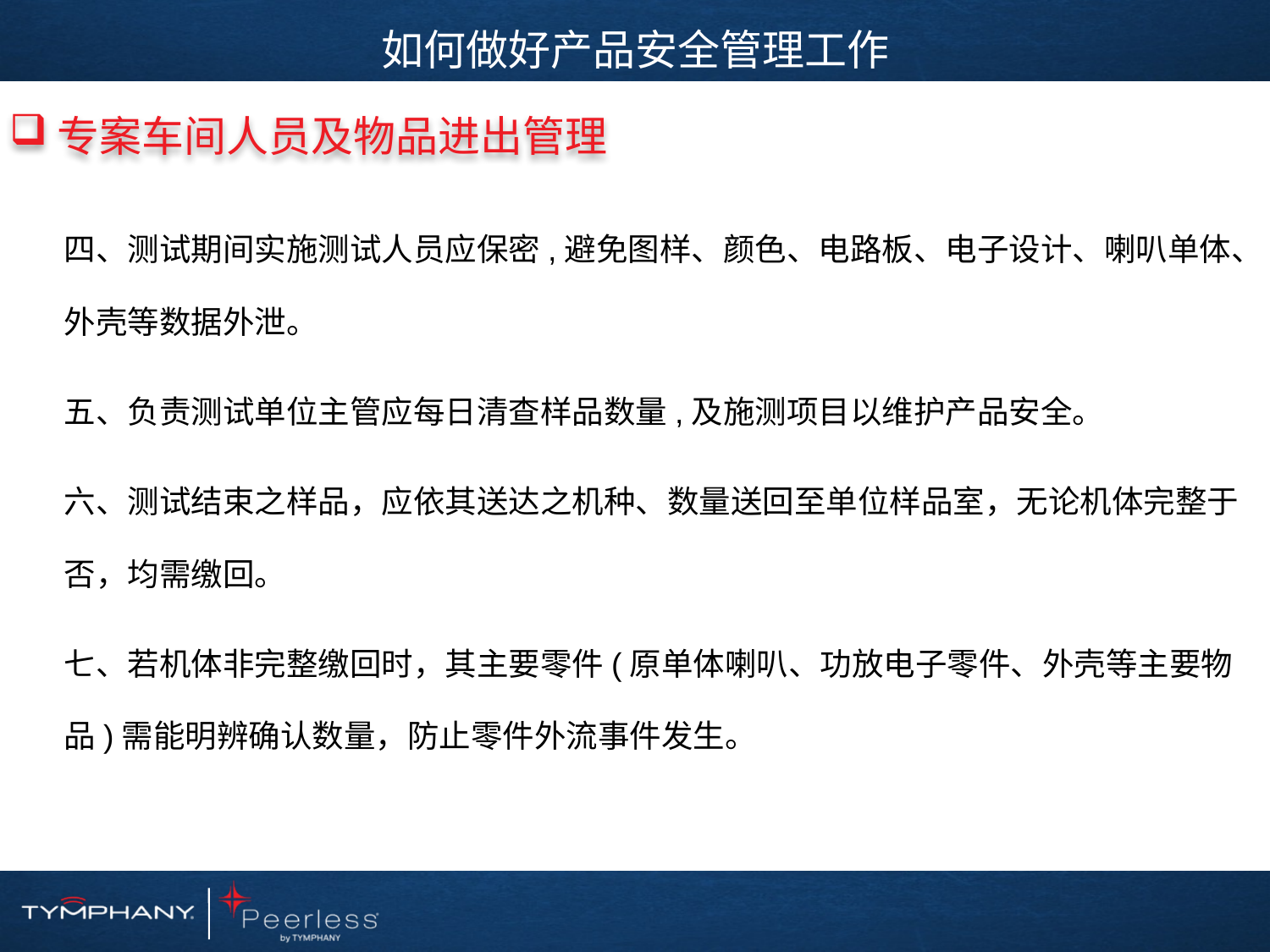

如何做好产品安全管理工作
专案车间人员及物品进出管理
四、测试期间实施测试人员应保密,避免图样、颜色、电路板、电子设计、喇叭单体、外壳等数据外泄。
五、负责测试单位主管应每日清查样品数量,及施测项目以维护产品安全。
六、测试结束之样品，应依其送达之机种、数量送回至单位样品室，无论机体完整于否，均需缴回。
七、若机体非完整缴回时，其主要零件(原单体喇叭、功放电子零件、外壳等主要物品)需能明辨确认数量，防止零件外流事件发生。